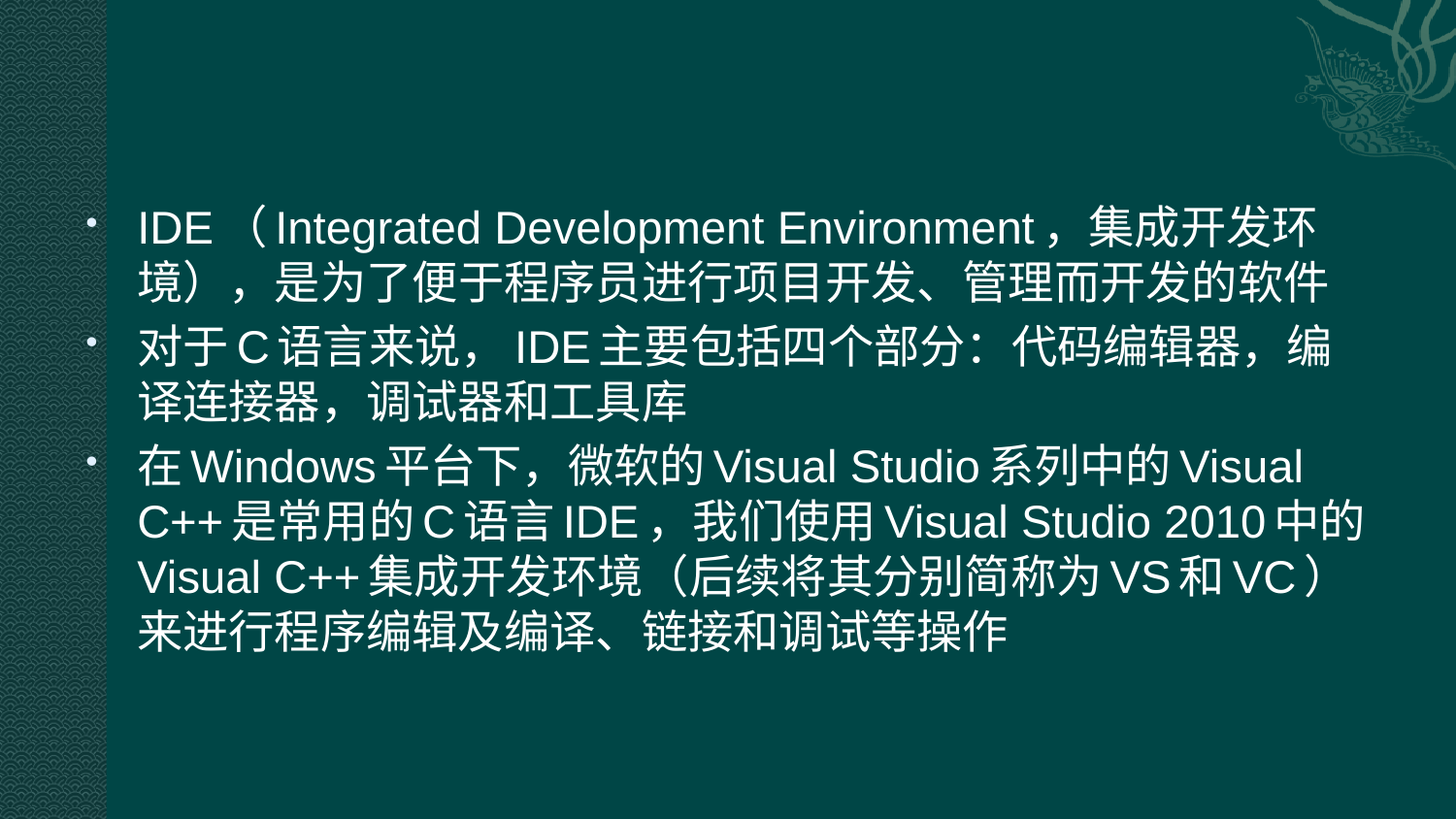

#
IDE（Integrated Development Environment，集成开发环境），是为了便于程序员进行项目开发、管理而开发的软件
对于C语言来说，IDE主要包括四个部分：代码编辑器，编译连接器，调试器和工具库
在Windows平台下，微软的Visual Studio系列中的Visual C++是常用的C语言IDE，我们使用Visual Studio 2010中的Visual C++集成开发环境（后续将其分别简称为VS和VC）来进行程序编辑及编译、链接和调试等操作